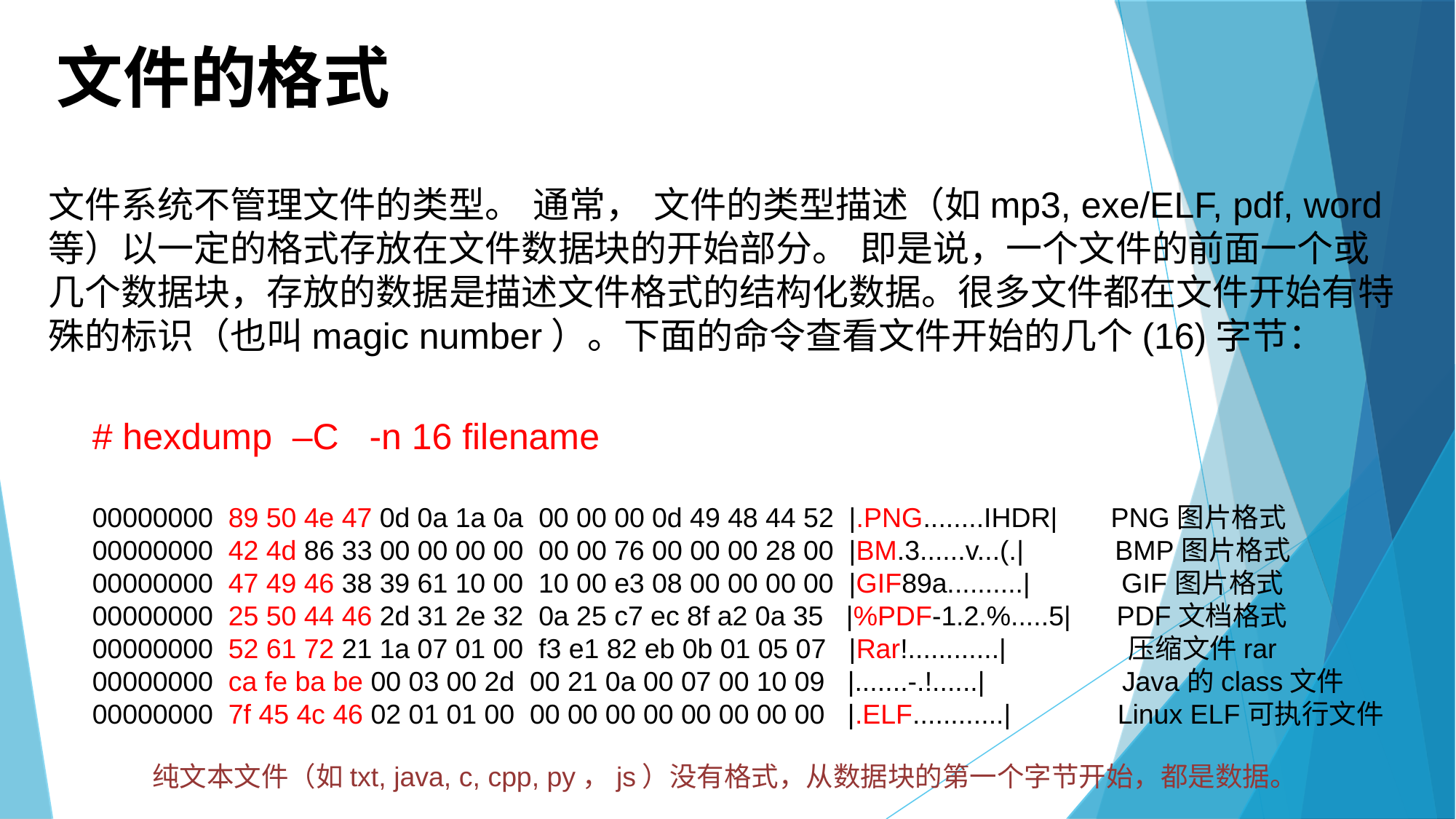

# 文件的格式
文件系统不管理文件的类型。 通常， 文件的类型描述（如mp3, exe/ELF, pdf, word等）以一定的格式存放在文件数据块的开始部分。 即是说，一个文件的前面一个或几个数据块，存放的数据是描述文件格式的结构化数据。很多文件都在文件开始有特殊的标识（也叫magic number）。下面的命令查看文件开始的几个(16)字节：

# hexdump  –C   -n 16 filename

00000000  89 50 4e 47 0d 0a 1a 0a  00 00 00 0d 49 48 44 52  |.PNG........IHDR|       PNG图片格式
00000000  42 4d 86 33 00 00 00 00  00 00 76 00 00 00 28 00  |BM.3......v...(.|            BMP图片格式
00000000  47 49 46 38 39 61 10 00  10 00 e3 08 00 00 00 00  |GIF89a..........|            GIF图片格式
00000000  25 50 44 46 2d 31 2e 32  0a 25 c7 ec 8f a2 0a 35   |%PDF-1.2.%.....5|      PDF文档格式
00000000  52 61 72 21 1a 07 01 00  f3 e1 82 eb 0b 01 05 07   |Rar!............|               压缩文件rar
00000000  ca fe ba be 00 03 00 2d  00 21 0a 00 07 00 10 09   |.......-.!......|                  Java的class文件
00000000  7f 45 4c 46 02 01 01 00  00 00 00 00 00 00 00 00   |.ELF............|              Linux ELF可执行文件

纯文本文件（如txt, java, c, cpp, py，js）没有格式，从数据块的第一个字节开始，都是数据。